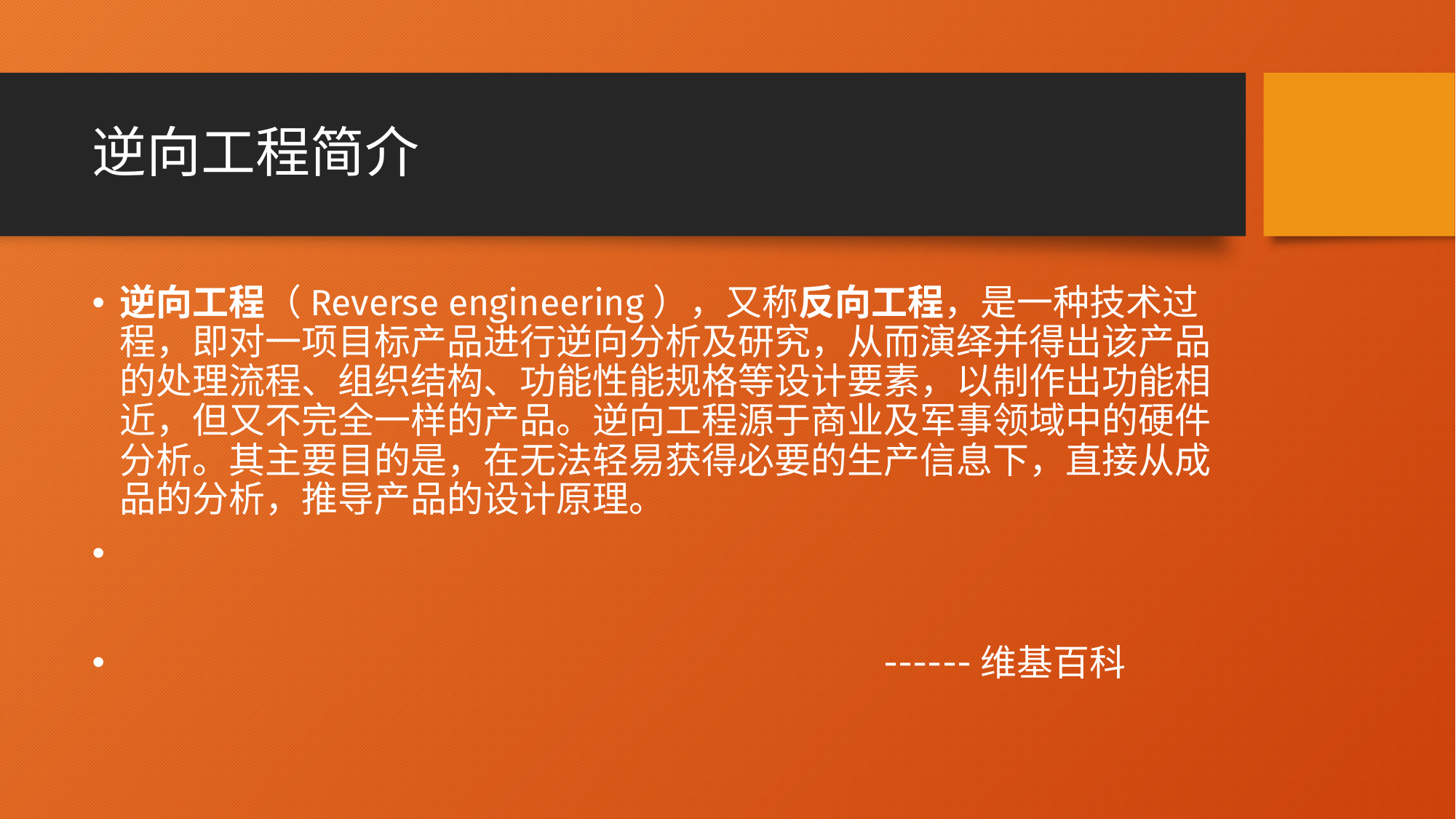

# 逆向工程简介
逆向工程（Reverse engineering），又称反向工程，是一种技术过程，即对一项目标产品进行逆向分析及研究，从而演绎并得出该产品的处理流程、组织结构、功能性能规格等设计要素，以制作出功能相近，但又不完全一样的产品。逆向工程源于商业及军事领域中的硬件分析。其主要目的是，在无法轻易获得必要的生产信息下，直接从成品的分析，推导产品的设计原理。

                         					------维基百科